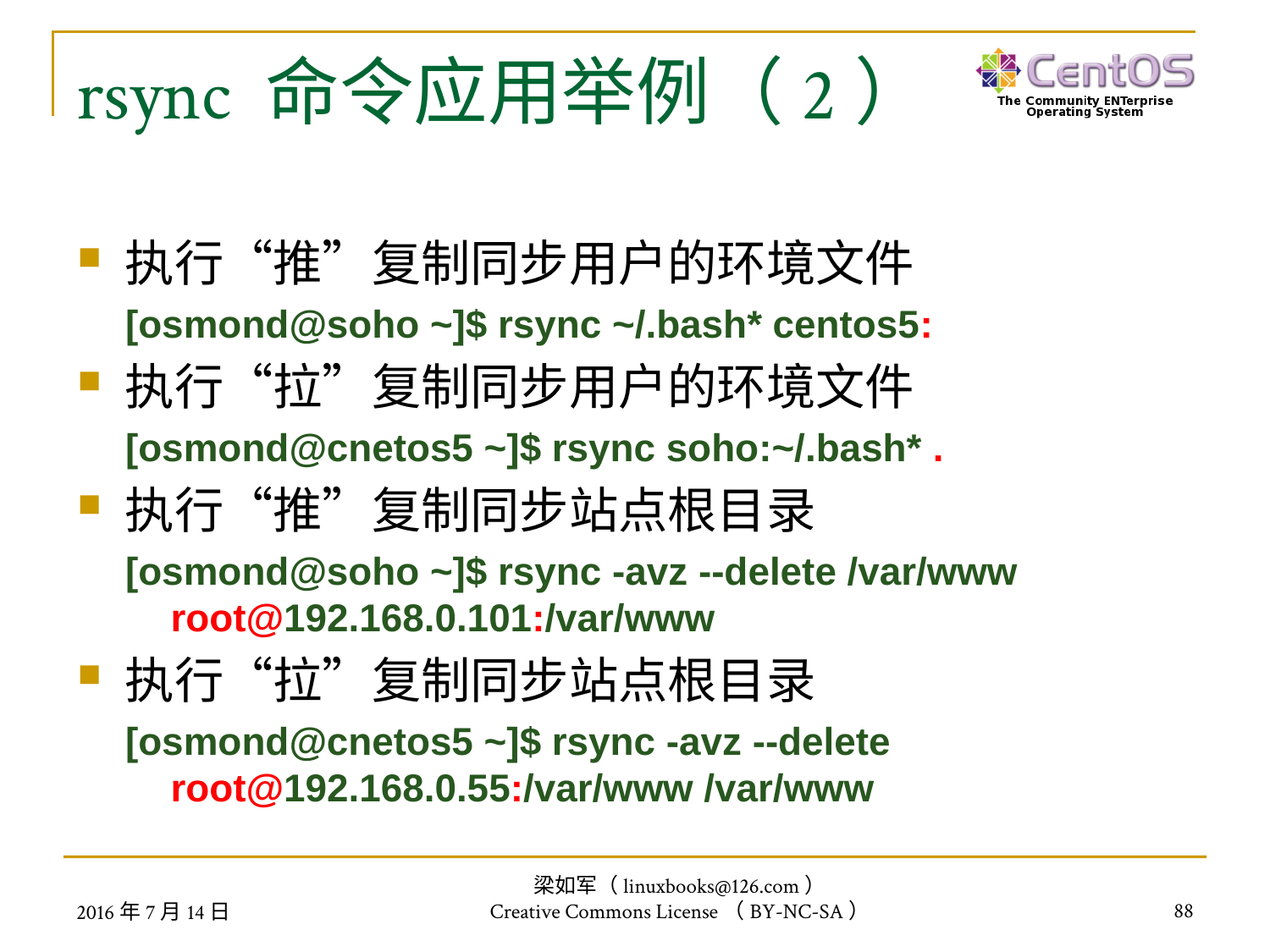

# rsync 命令应用举例（2）
执行“推”复制同步用户的环境文件
[osmond@soho ~]$ rsync ~/.bash* centos5:
执行“拉”复制同步用户的环境文件
[osmond@cnetos5 ~]$ rsync soho:~/.bash* .
执行“推”复制同步站点根目录
[osmond@soho ~]$ rsync -avz --delete /var/www          root@192.168.0.101:/var/www
执行“拉”复制同步站点根目录
[osmond@cnetos5 ~]$ rsync -avz --delete       root@192.168.0.55:/var/www /var/www
梁如军（linuxbooks@126.com）
Creative Commons License（BY-NC-SA）
2016年7月14日
88